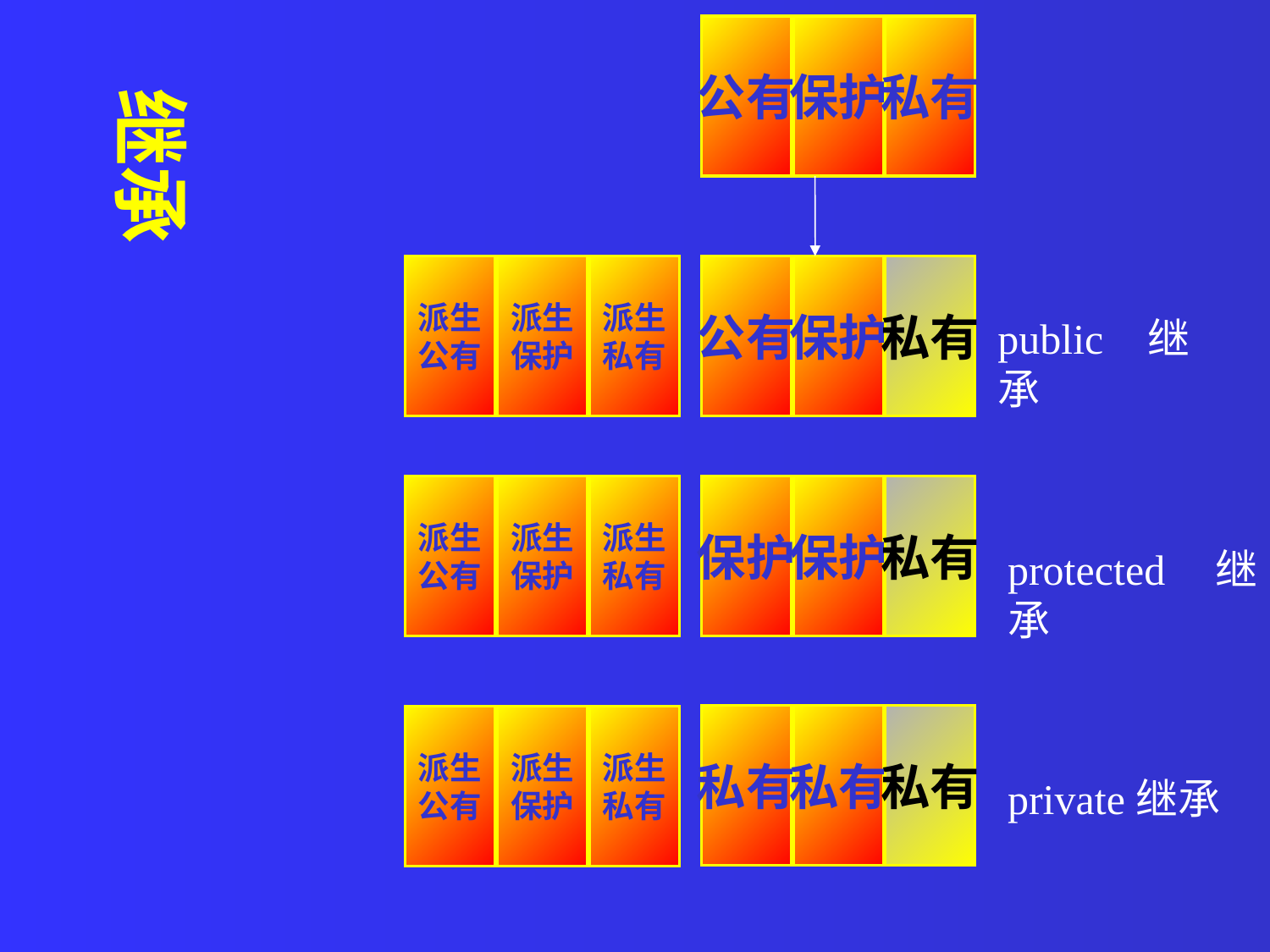

公有
保护
私有
继承

公有
保护
私有
派生
公有
派生
保护
派生
私有
public继承
保护
保护
私有
派生
公有
派生
保护
派生
私有
protected继承
私有
私有
私有
派生
公有
派生
保护
派生
私有
private继承